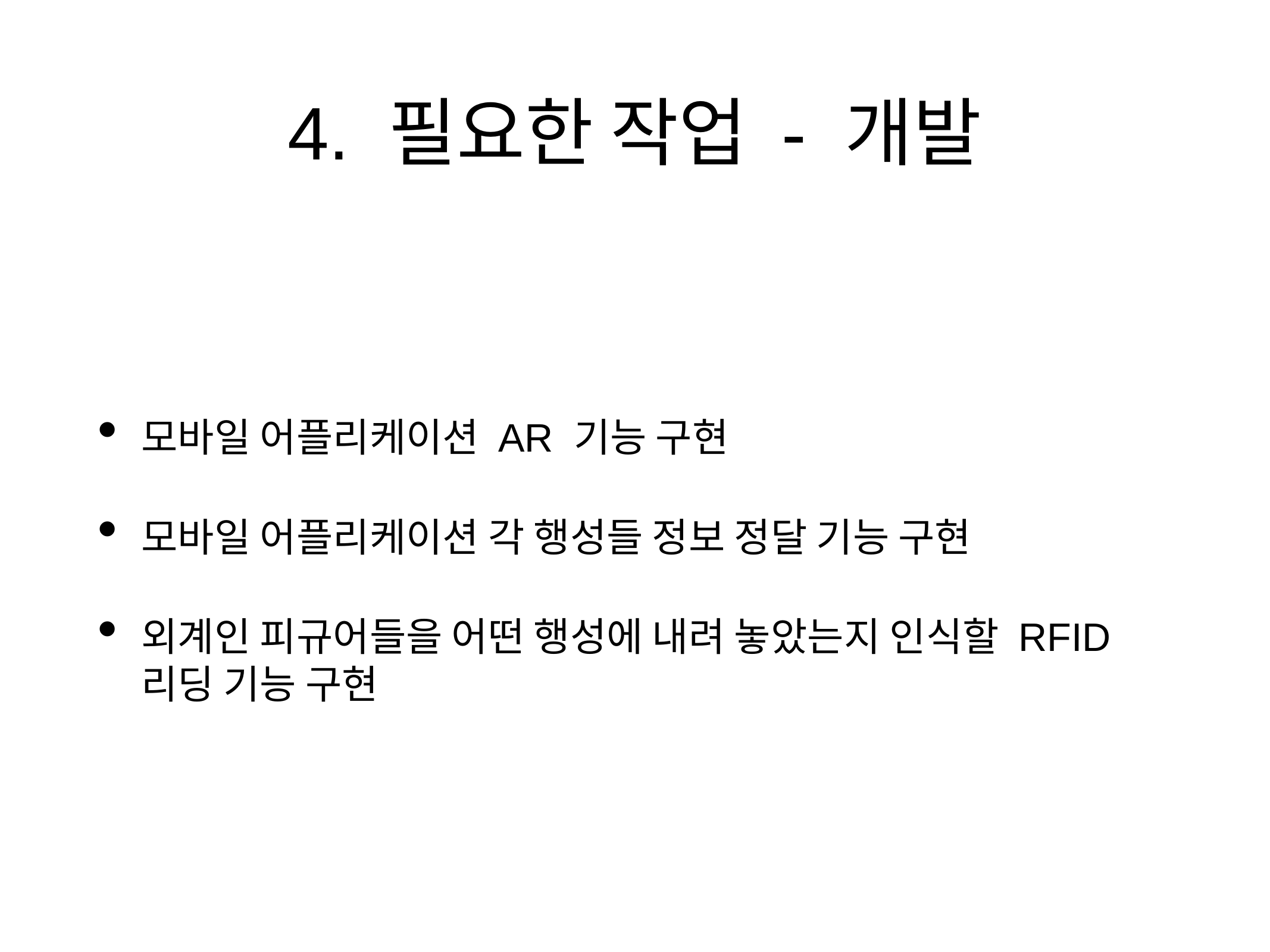

# 4. 필요한 작업 - 개발
모바일 어플리케이션 AR 기능 구현
모바일 어플리케이션 각 행성들 정보 정달 기능 구현
외계인 피규어들을 어떤 행성에 내려 놓았는지 인식할 RFID 리딩 기능 구현